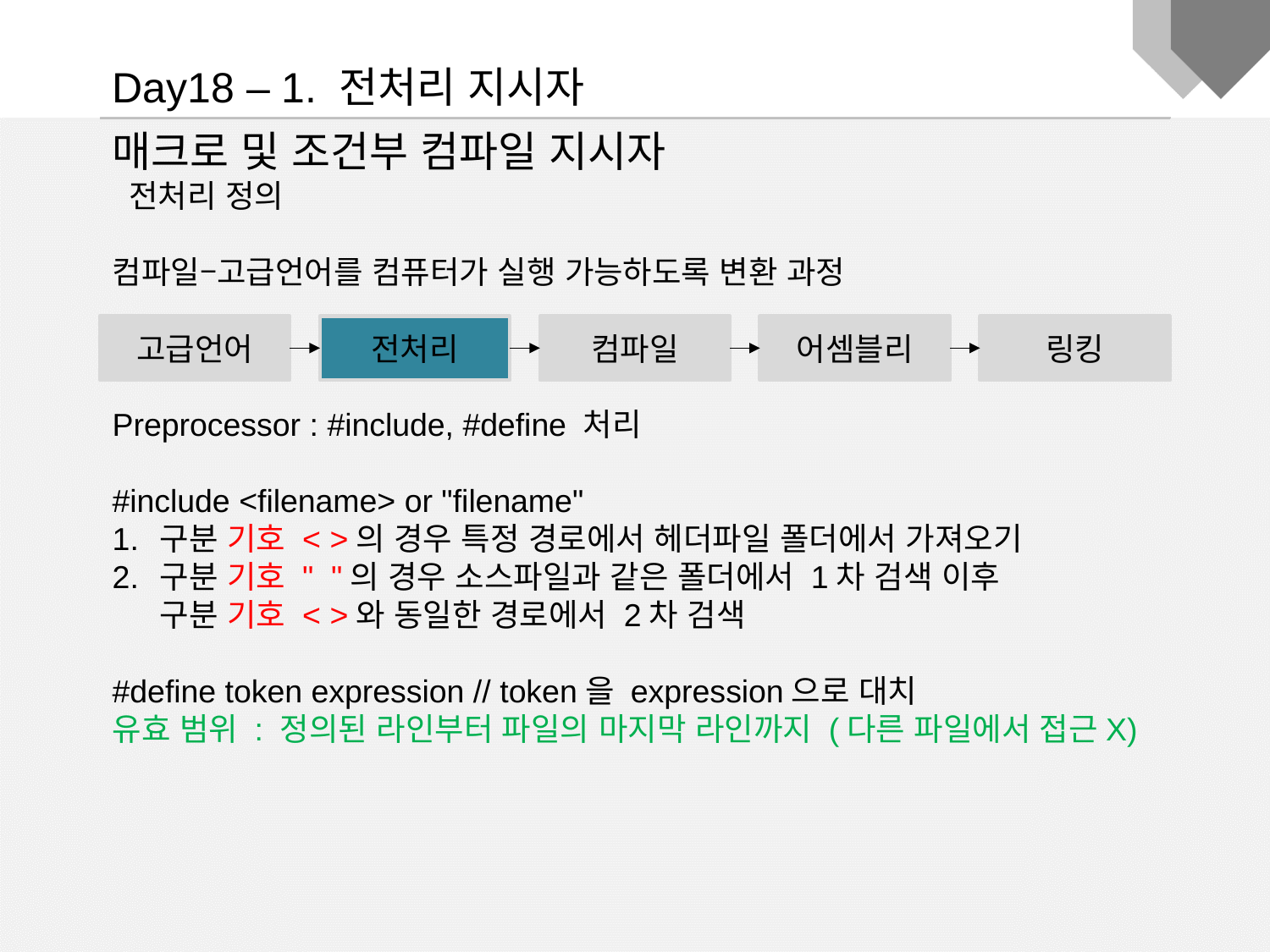

Day18 – 1. 전처리 지시자
매크로 및 조건부 컴파일 지시자
 전처리 정의

컴파일–고급언어를 컴퓨터가 실행 가능하도록 변환 과정

Preprocessor : #include, #define 처리

#include <filename> or "filename"
구분 기호 < >의 경우 특정 경로에서 헤더파일 폴더에서 가져오기
구분 기호 "  "의 경우 소스파일과 같은 폴더에서 1차 검색 이후
구분 기호 < >와 동일한 경로에서 2차 검색

#define token expression // token을 expression으로 대치
유효 범위 : 정의된 라인부터 파일의 마지막 라인까지 (다른 파일에서 접근X)

고급언어
전처리
컴파일
어셈블리
링킹